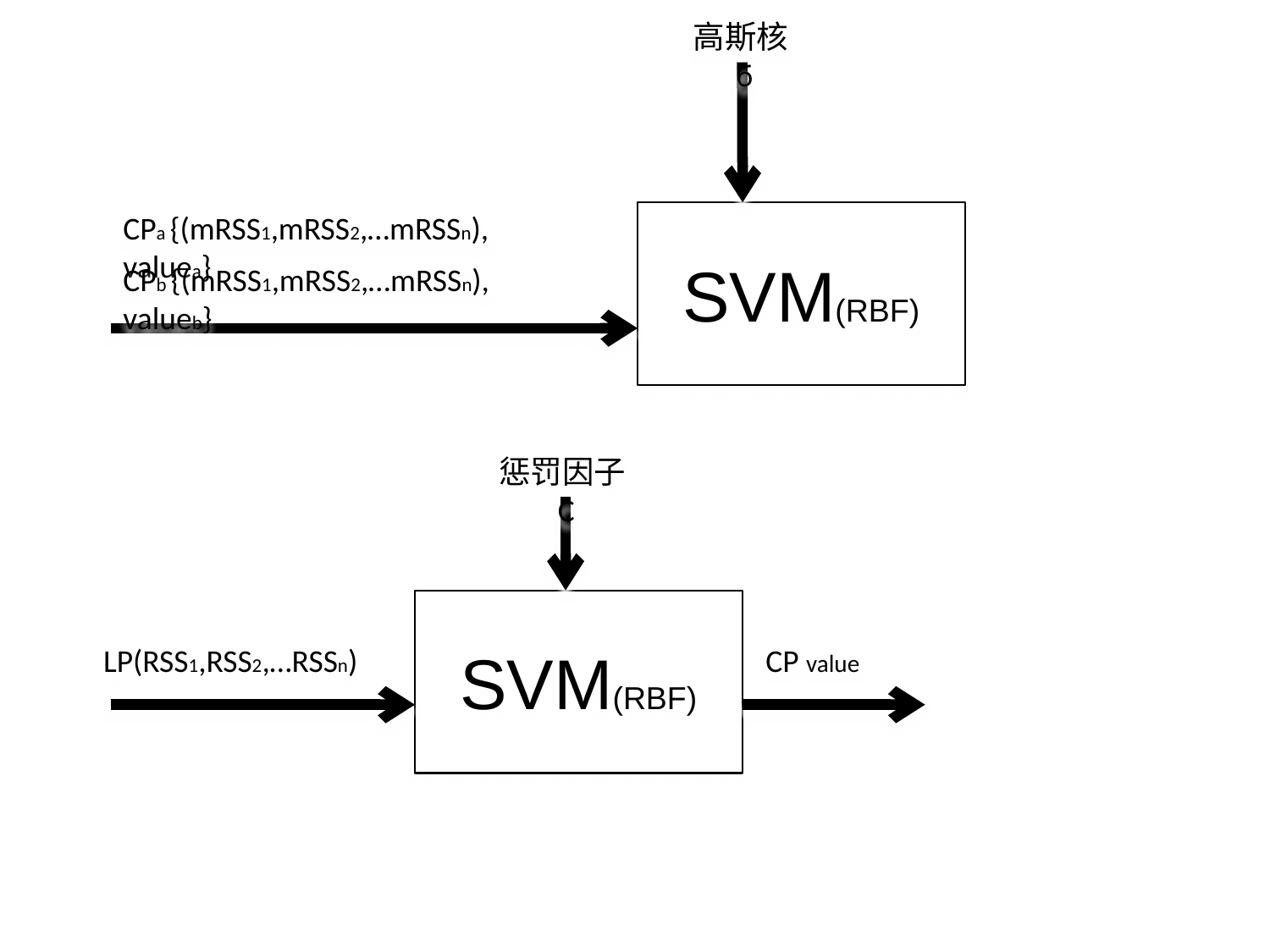

高斯核б
CPa {(mRSS1,mRSS2,…mRSSn), valuea}
SVM(RBF)
CPb {(mRSS1,mRSS2,…mRSSn), valueb}
惩罚因子C
SVM(RBF)
LP(RSS1,RSS2,…RSSn)
CP value